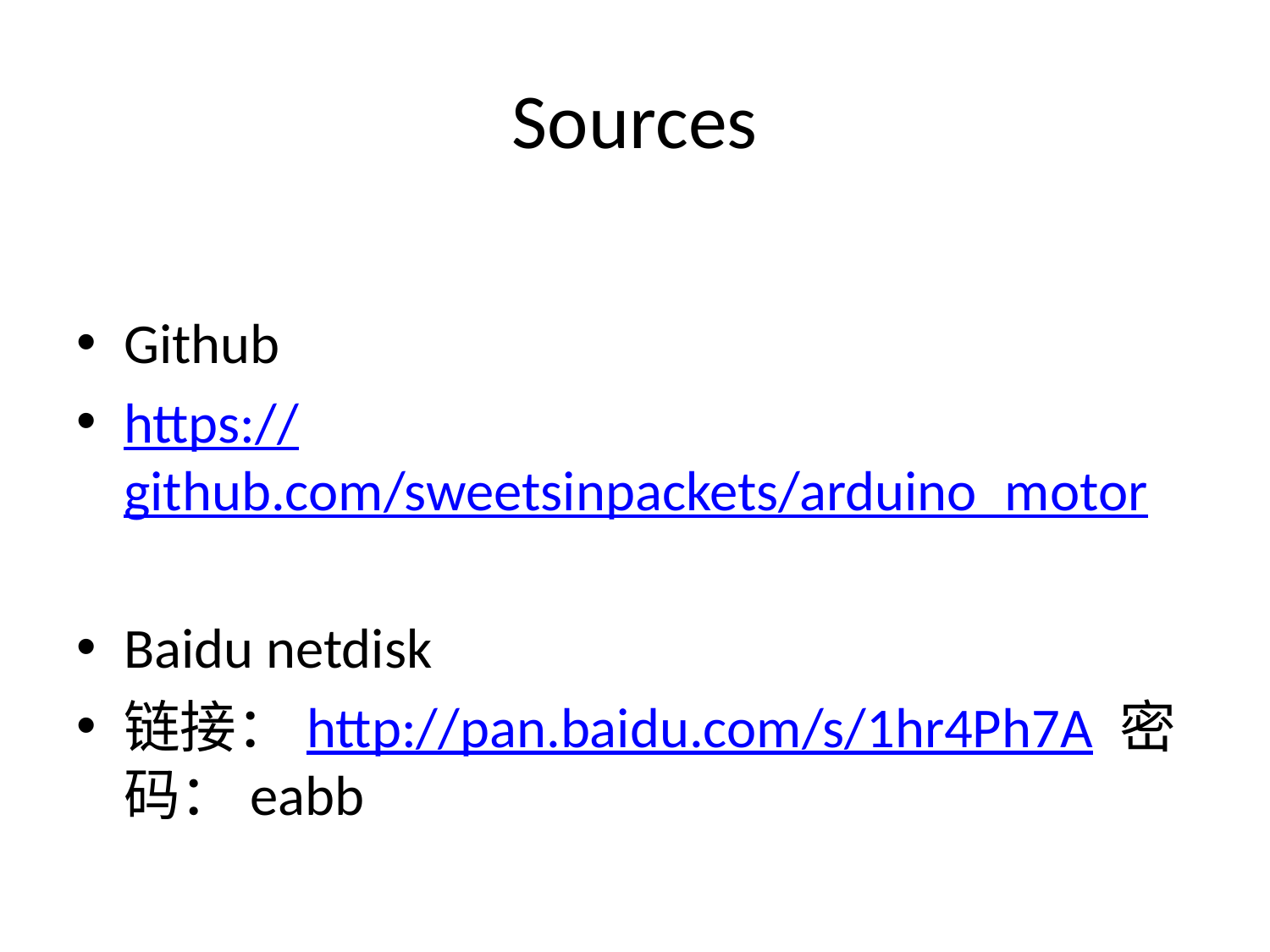

# Sources

Github
https://github.com/sweetsinpackets/arduino_motor

Baidu netdisk
链接：http://pan.baidu.com/s/1hr4Ph7A 密码：eabb